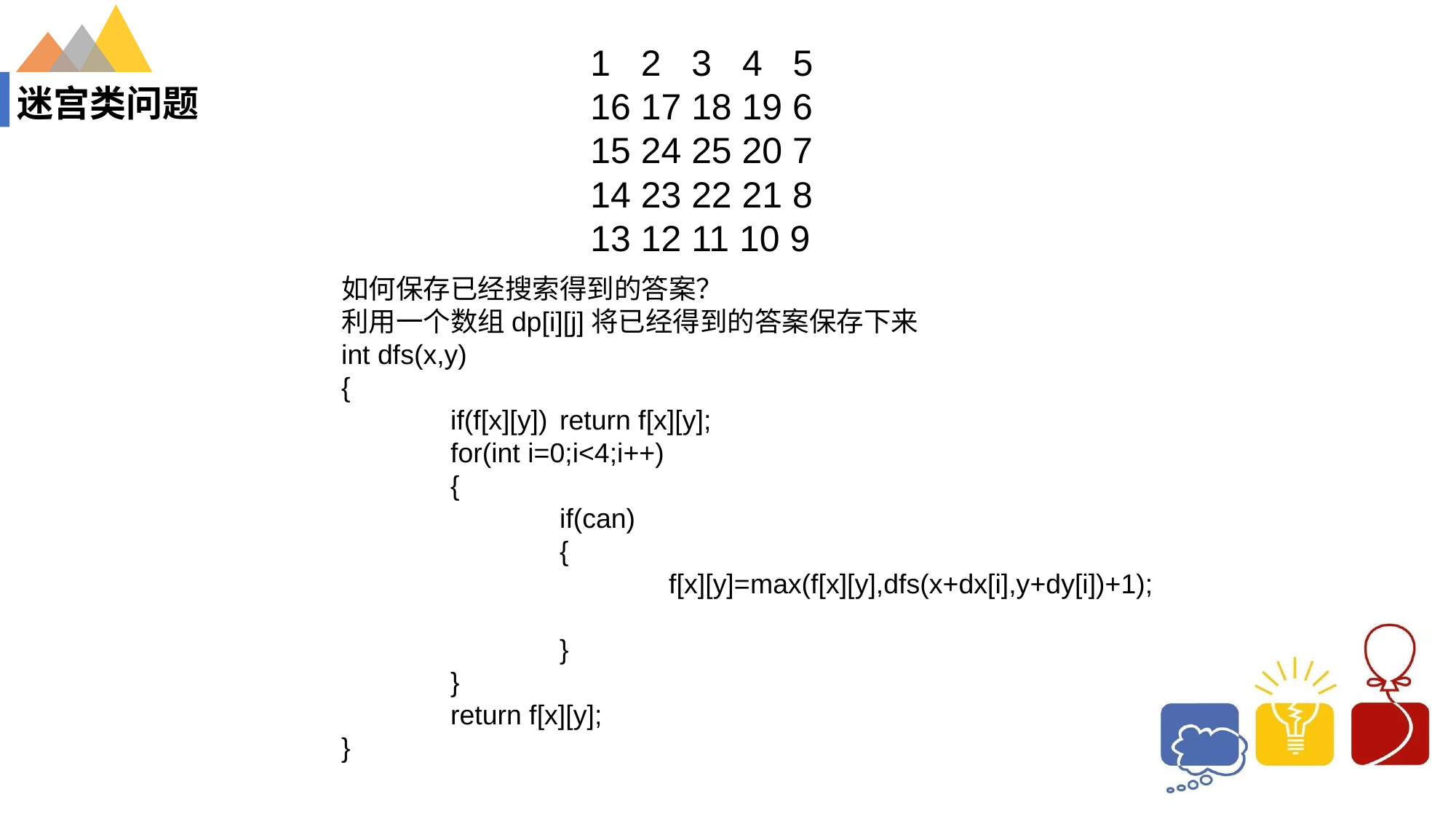

1   2   3   4   5
	16 17 18 19 6
	15 24 25 20 7
	14 23 22 21 8
	13 12 11 10 9
# 迷宫类问题
如何保存已经搜索得到的答案？
利用一个数组dp[i][j]将已经得到的答案保存下来
int dfs(x,y)
{
	if(f[x][y])	return f[x][y];
	for(int i=0;i<4;i++)
	{
		if(can)
		{
			f[x][y]=max(f[x][y],dfs(x+dx[i],y+dy[i])+1);
		}
	}
	return f[x][y];
}